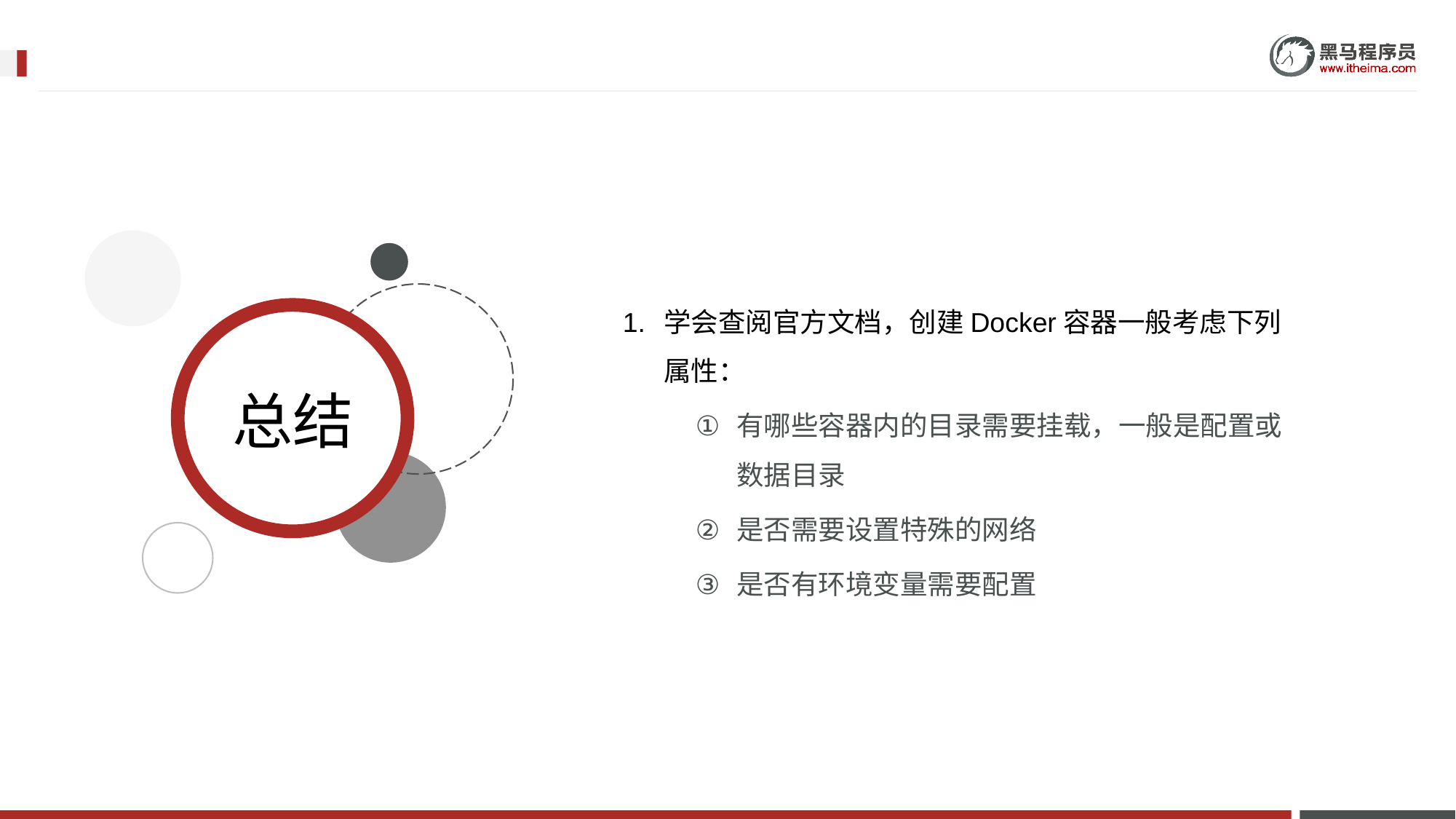

#
学会查阅官方文档，创建Docker容器一般考虑下列属性：
有哪些容器内的目录需要挂载，一般是配置或数据目录
是否需要设置特殊的网络
是否有环境变量需要配置